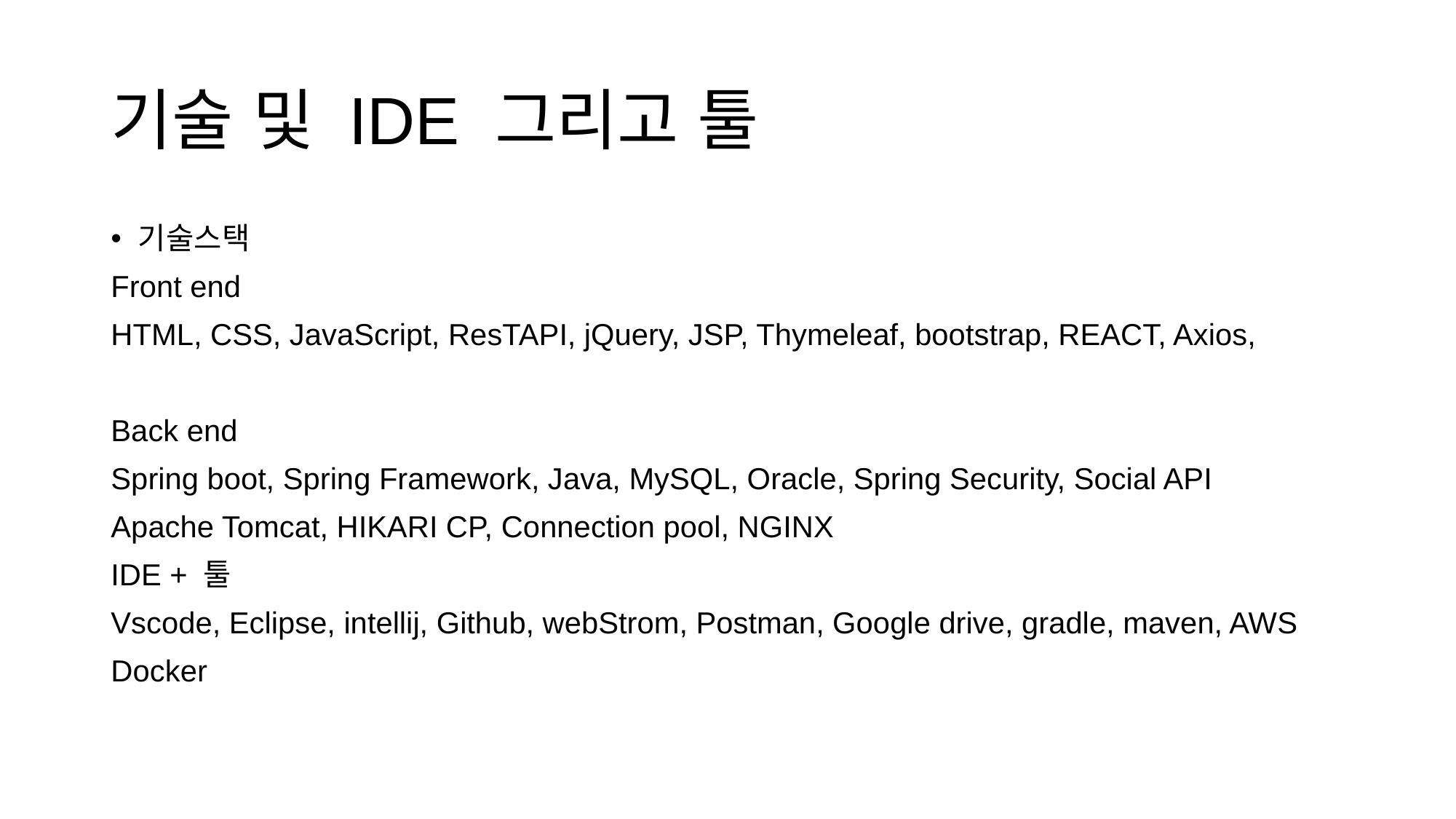

# 기술 및 IDE 그리고 툴
기술스택
Front end
HTML, CSS, JavaScript, ResTAPI, jQuery, JSP, Thymeleaf, bootstrap, REACT, Axios,

Back end
Spring boot, Spring Framework, Java, MySQL, Oracle, Spring Security, Social API
Apache Tomcat, HIKARI CP, Connection pool, NGINX
IDE + 툴
Vscode, Eclipse, intellij, Github, webStrom, Postman, Google drive, gradle, maven, AWS
Docker